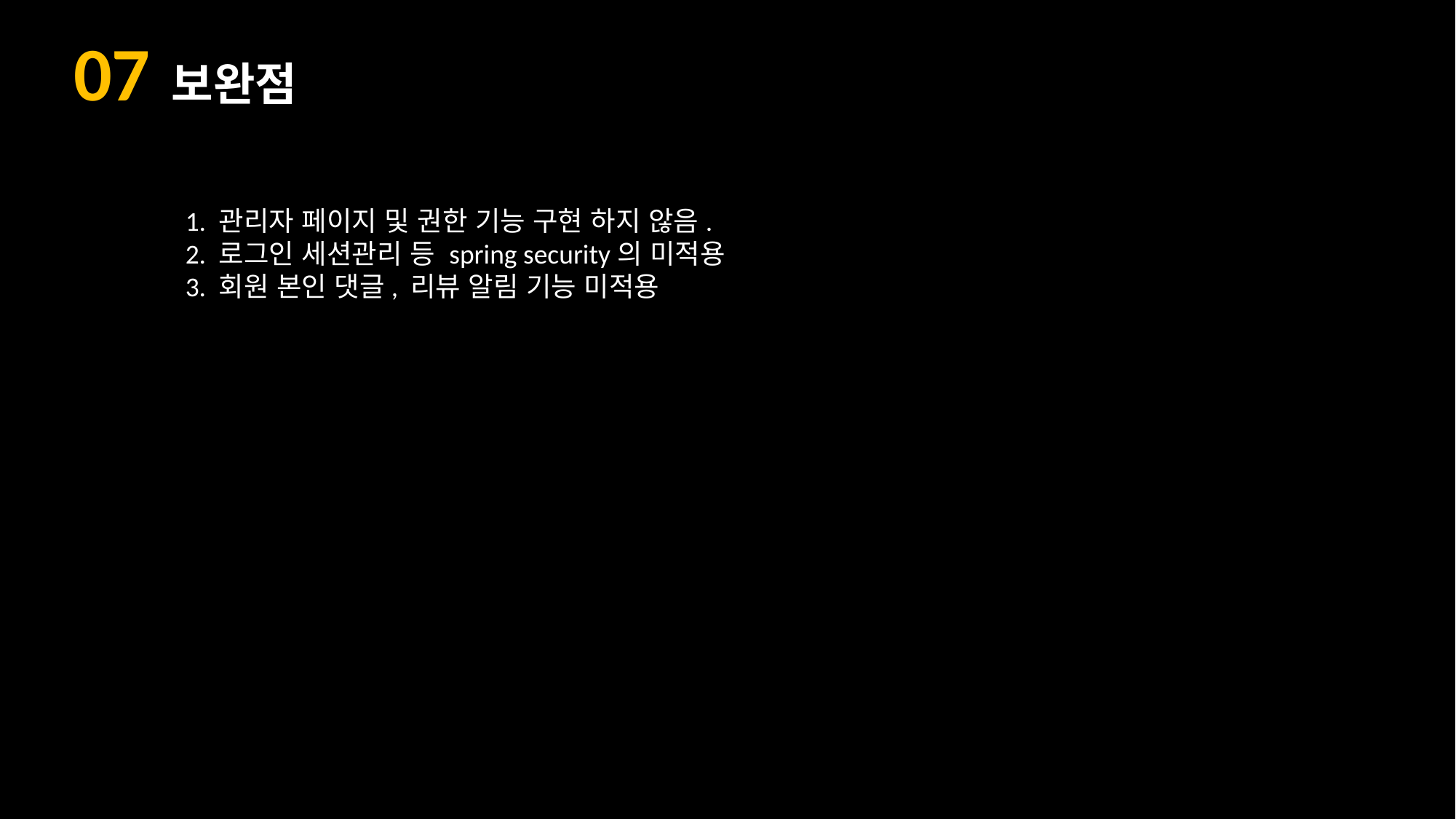

07 보완점
1. 관리자 페이지 및 권한 기능 구현 하지 않음.
2. 로그인 세션관리 등 spring security의 미적용
3. 회원 본인 댓글, 리뷰 알림 기능 미적용